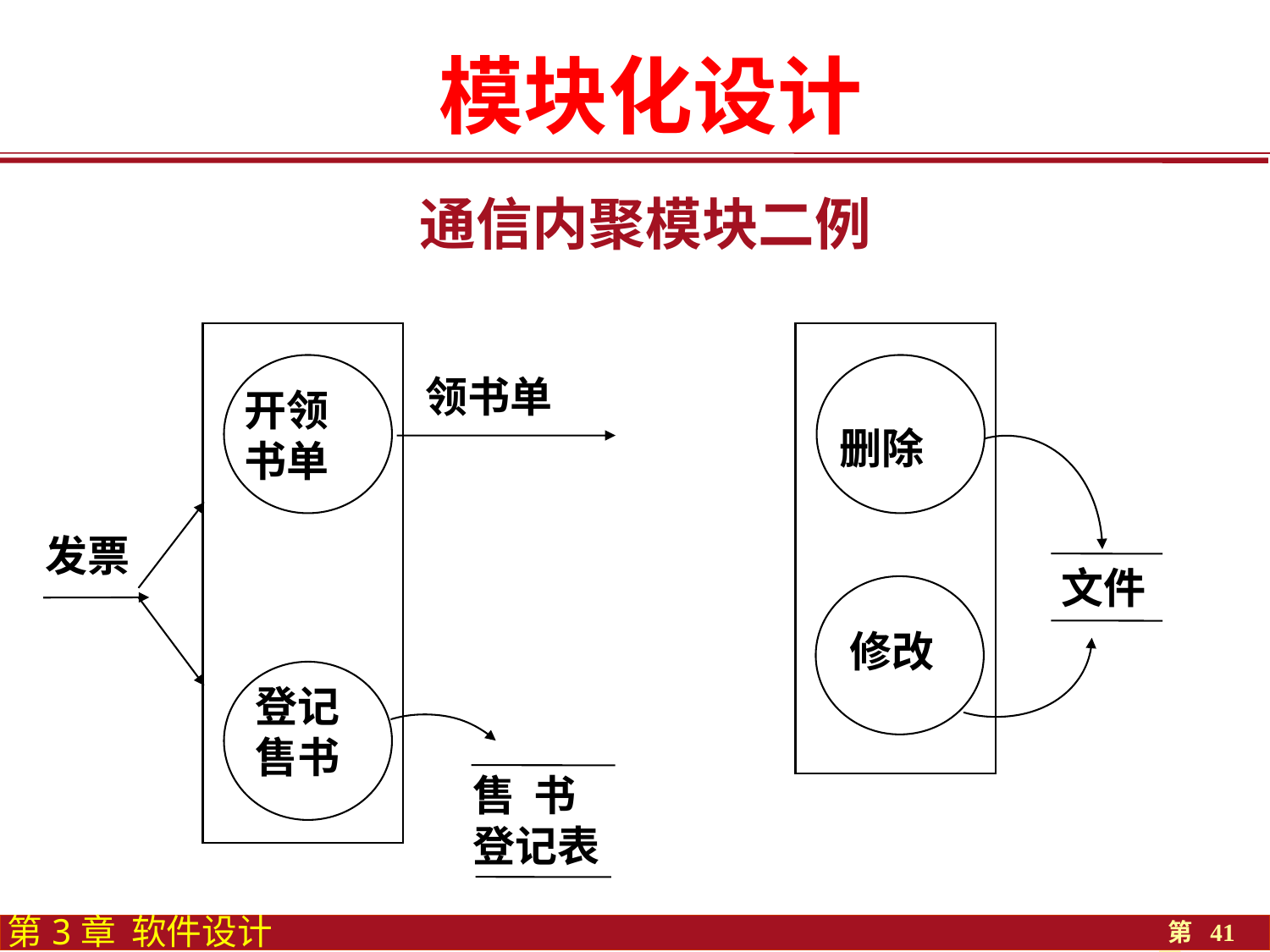

模块化设计
通信内聚模块二例

领书单
开领
书单
删除

发票

文件

修改

登记
售书

售  书
登记表